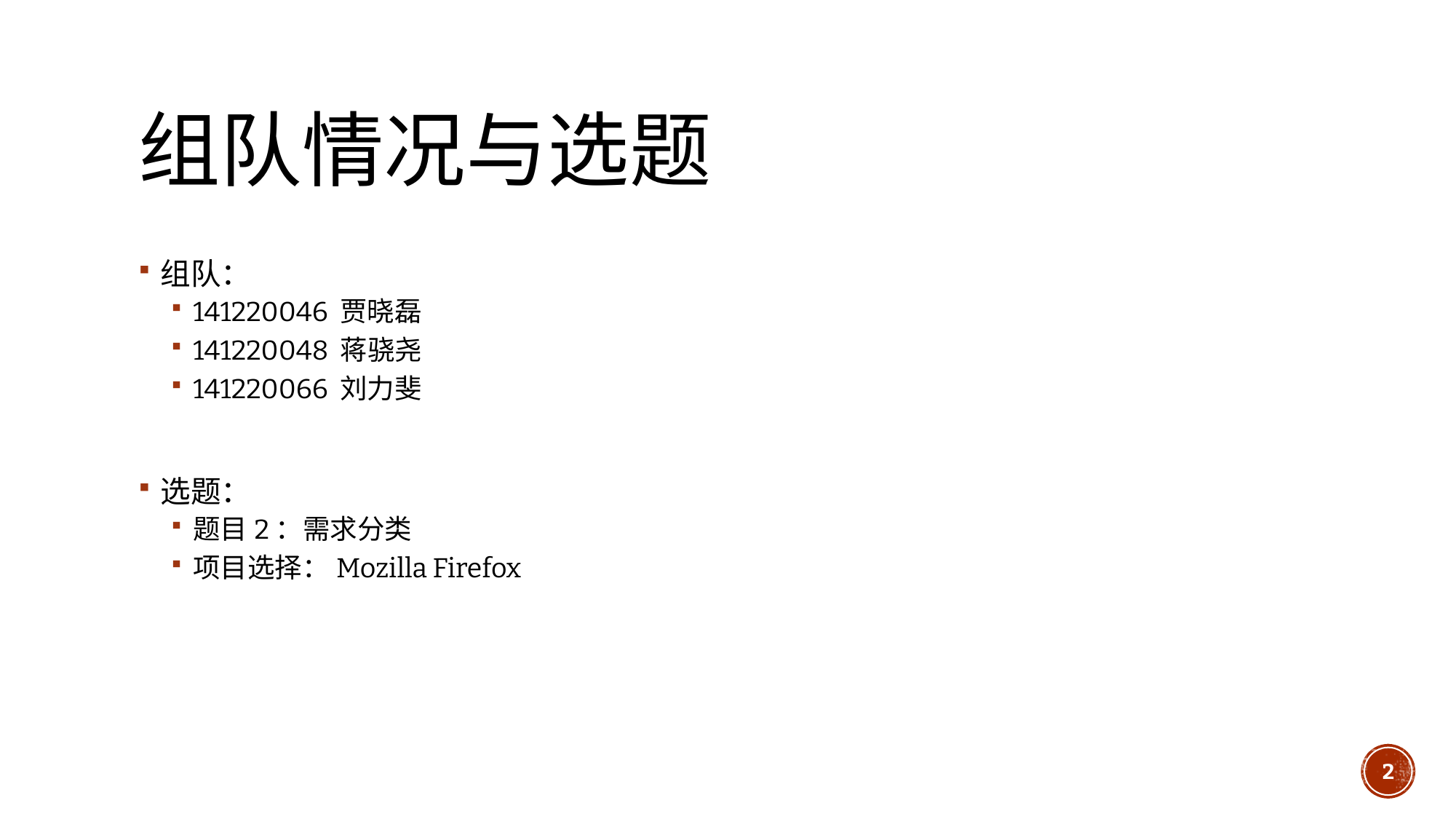

# 组队情况与选题
组队：
141220046 贾晓磊
141220048 蒋骁尧
141220066 刘力斐

选题：
题目2：需求分类
项目选择：Mozilla Firefox

2